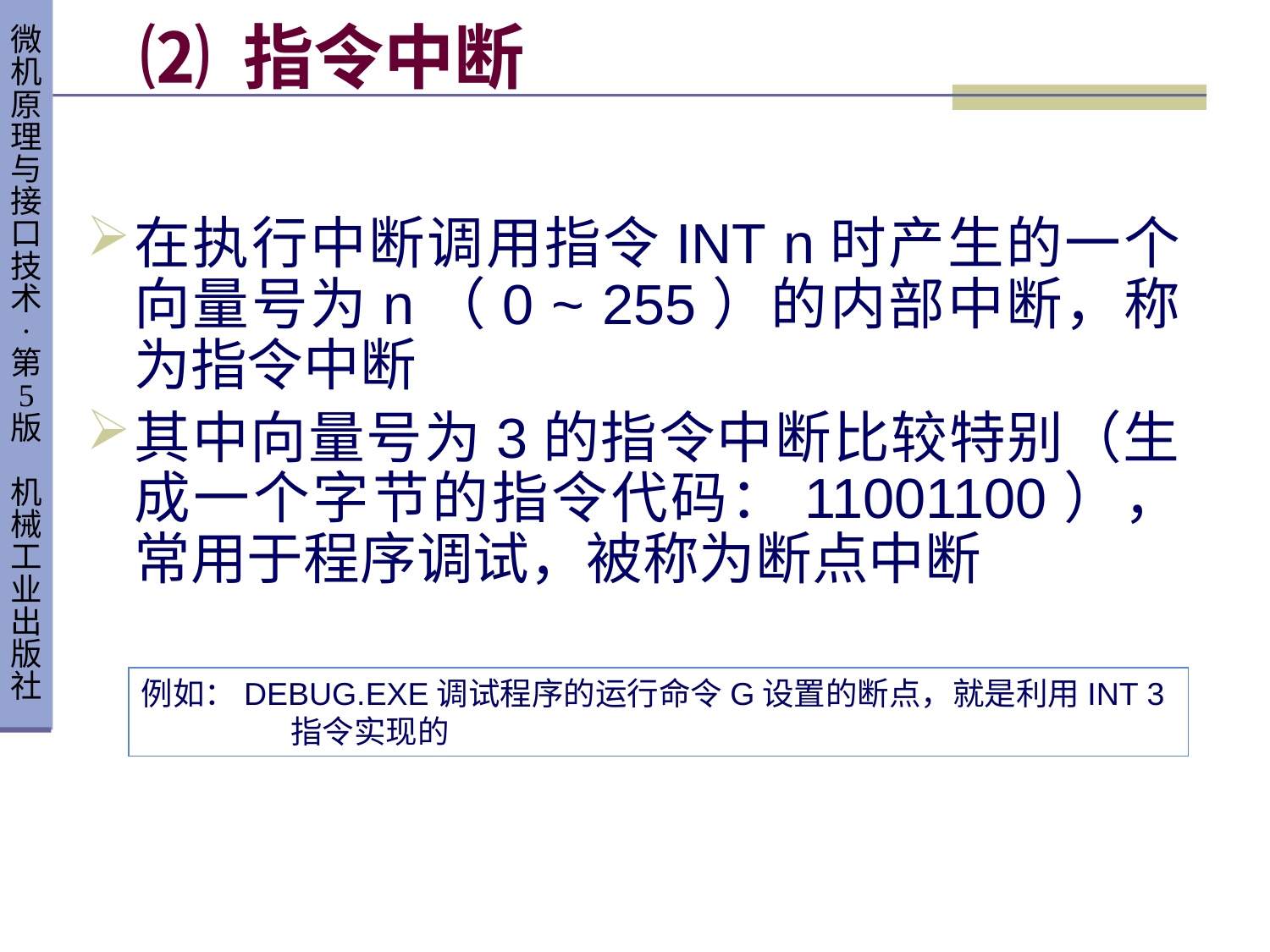

# ⑵ 指令中断
在执行中断调用指令INT n时产生的一个向量号为n（0 ~ 255）的内部中断，称为指令中断
其中向量号为3的指令中断比较特别（生成一个字节的指令代码：11001100），常用于程序调试，被称为断点中断
例如：DEBUG.EXE调试程序的运行命令G设置的断点，就是利用INT 3指令实现的